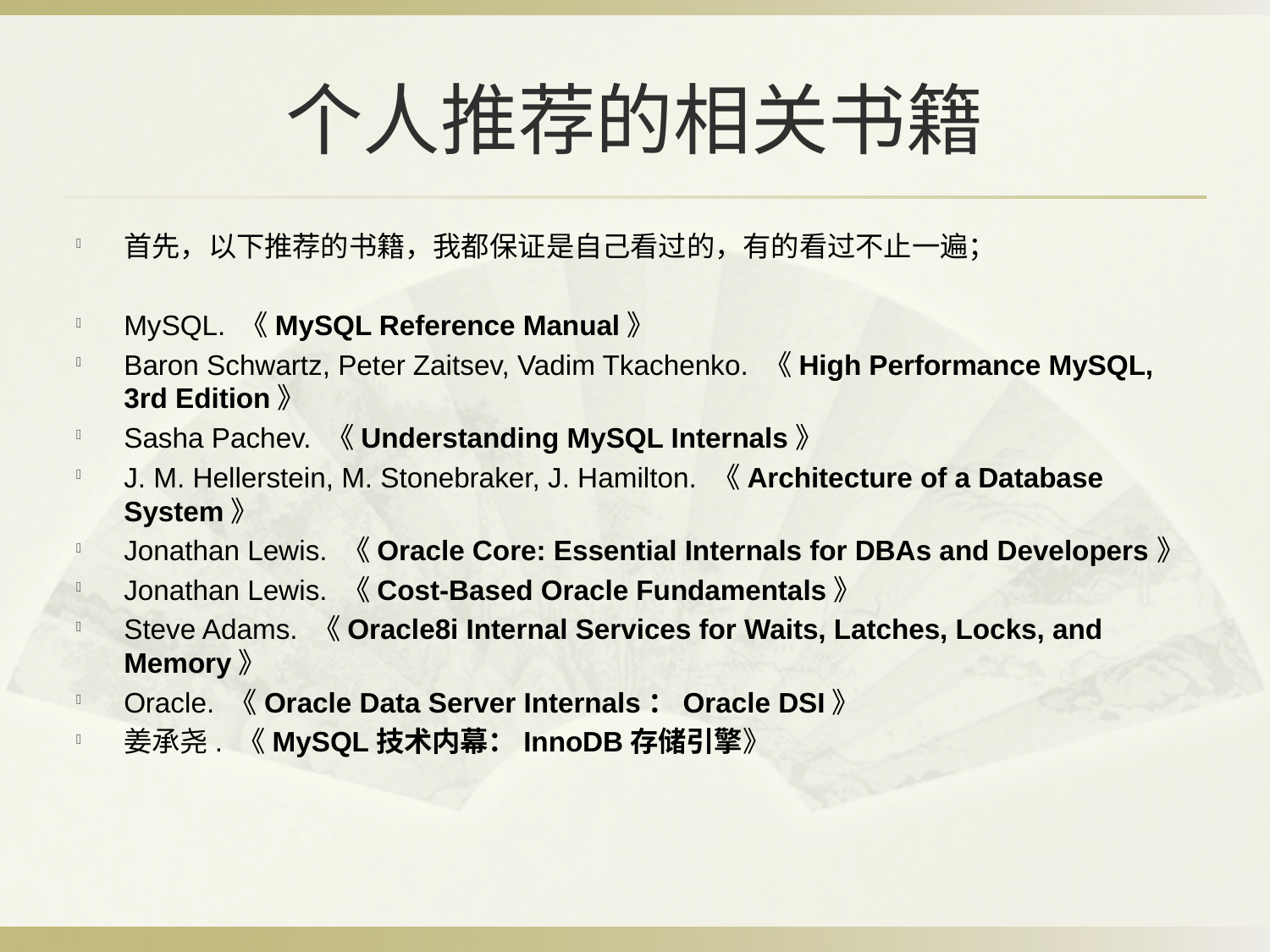

# 个人推荐的相关书籍
首先，以下推荐的书籍，我都保证是自己看过的，有的看过不止一遍；

MySQL. 《MySQL Reference Manual》
Baron Schwartz, Peter Zaitsev, Vadim Tkachenko. 《High Performance MySQL, 3rd Edition》
Sasha Pachev. 《Understanding MySQL Internals》
J. M. Hellerstein, M. Stonebraker, J. Hamilton. 《Architecture of a Database System》
Jonathan Lewis. 《Oracle Core: Essential Internals for DBAs and Developers》
Jonathan Lewis. 《Cost-Based Oracle Fundamentals》
Steve Adams. 《Oracle8i Internal Services for Waits, Latches, Locks, and Memory》
Oracle. 《Oracle Data Server Internals：Oracle DSI》
姜承尧. 《MySQL技术内幕：InnoDB存储引擎》